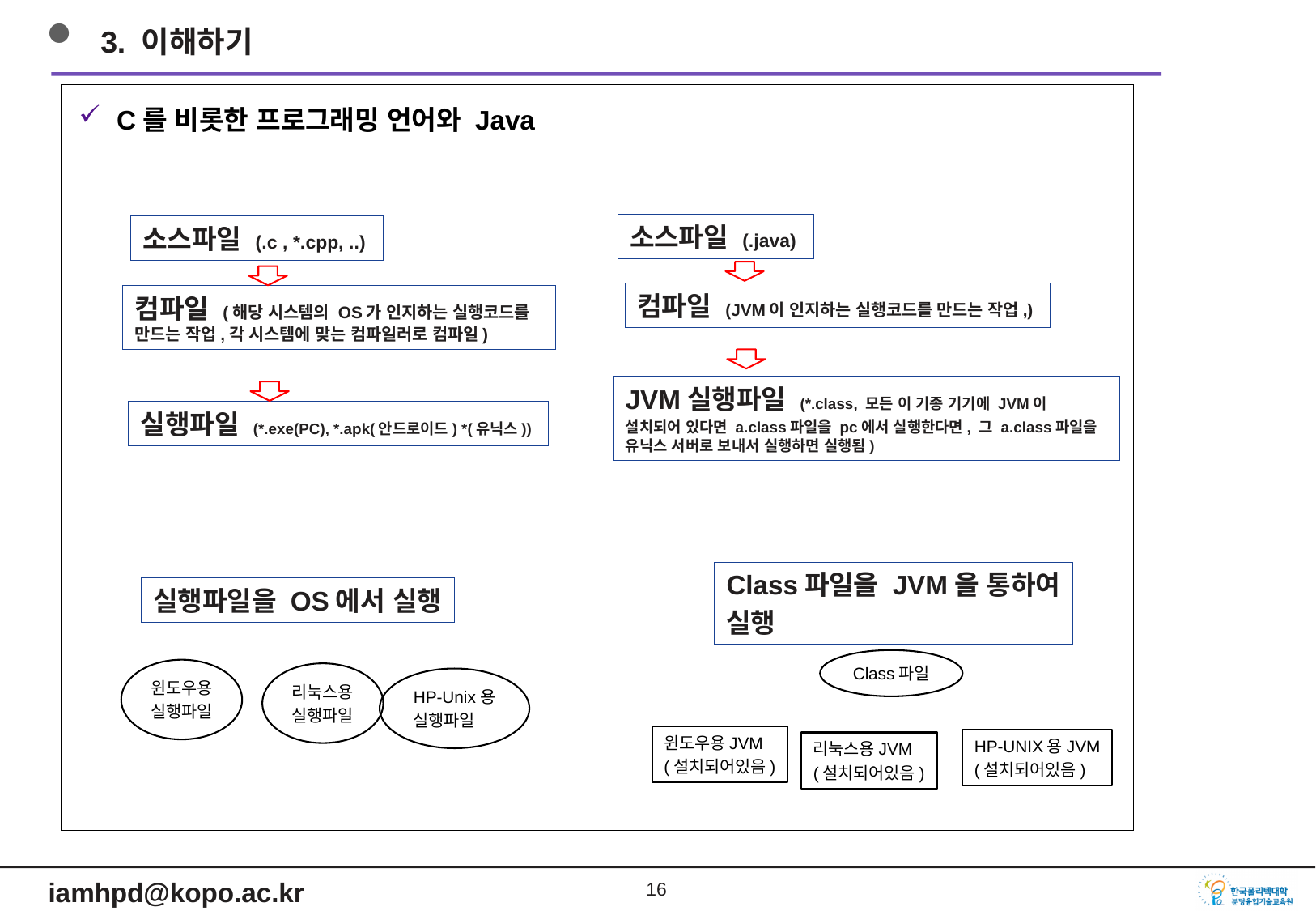

3. 이해하기
C를 비롯한 프로그래밍 언어와 Java
소스파일 (.java)
소스파일 (.c , *.cpp, ..)

컴파일 (JVM이 인지하는 실행코드를 만드는 작업,)
컴파일 (해당 시스템의 OS가 인지하는 실행코드를 만드는 작업,각 시스템에 맞는 컴파일러로 컴파일)

JVM실행파일 (*.class, 모든 이 기종 기기에 JVM이
설치되어 있다면 a.class파일을 pc에서 실행한다면, 그 a.class파일을 유닉스 서버로 보내서 실행하면 실행됨)

실행파일 (*.exe(PC), *.apk(안드로이드) *(유닉스))
Class파일을 JVM을 통하여
실행
실행파일을 OS에서 실행
Class파일
윈도우용
실행파일
리눅스용
실행파일
HP-Unix용
실행파일
윈도우용JVM
(설치되어있음)
HP-UNIX용JVM
(설치되어있음)
리눅스용JVM
(설치되어있음)
16